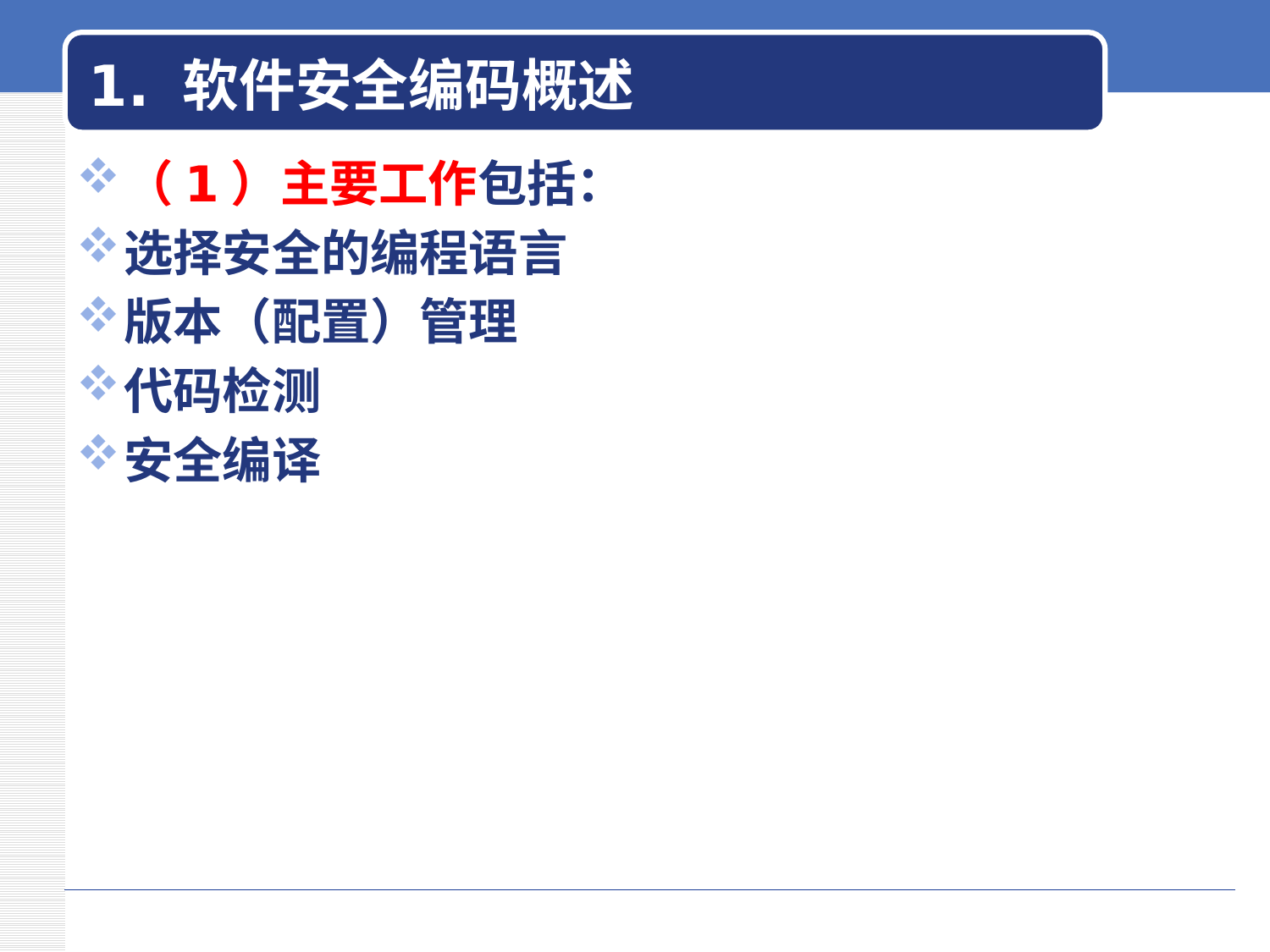

# 1. 软件安全编码概述
（1）主要工作包括：
选择安全的编程语言
版本（配置）管理
代码检测
安全编译